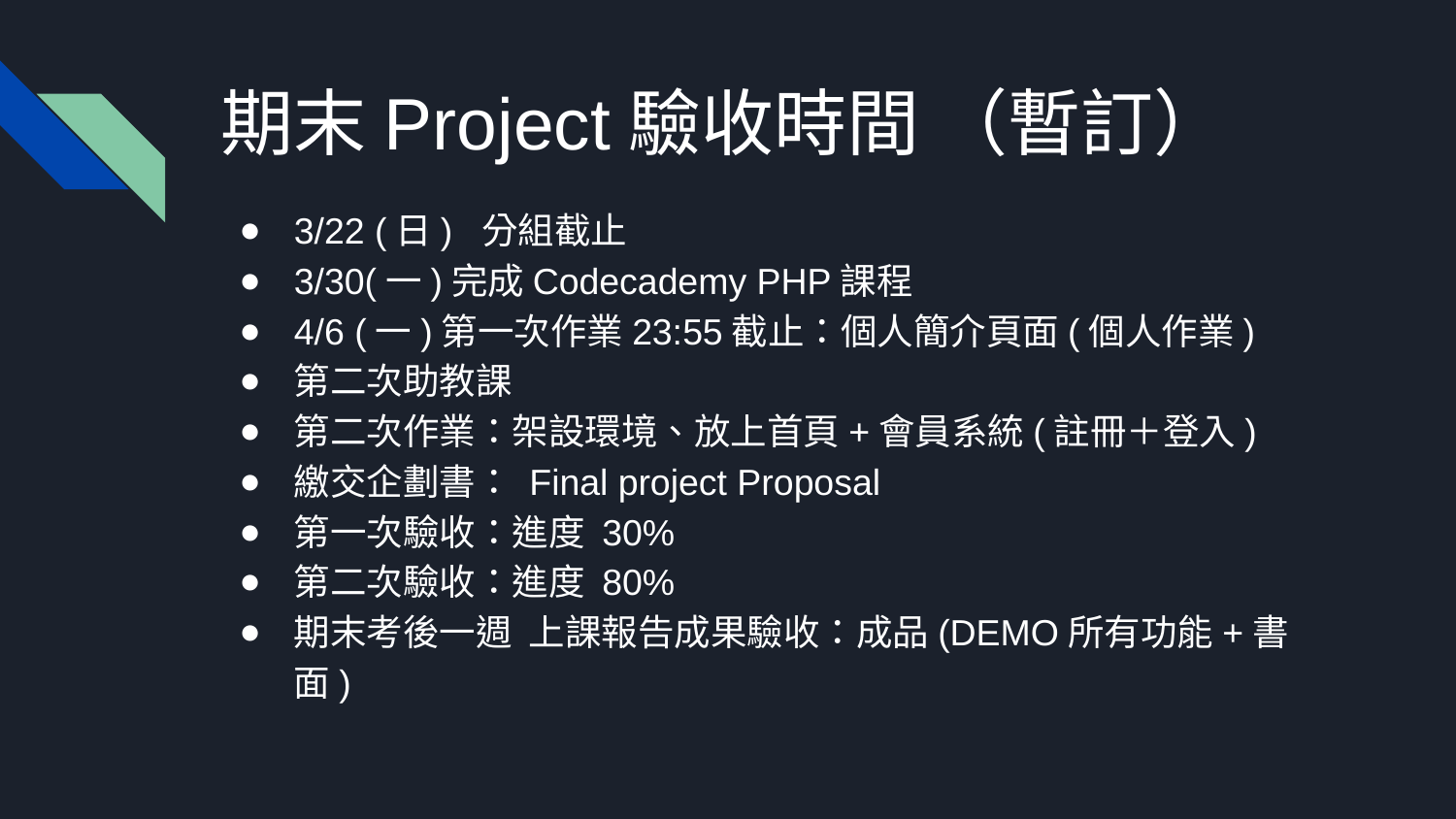

# 期末Project驗收時間 （暫訂）
3/22 (日)  分組截止
3/30(一)完成Codecademy PHP課程
4/6 (一)第一次作業23:55截止：個人簡介頁面(個人作業)
第二次助教課
第二次作業：架設環境、放上首頁+會員系統(註冊＋登入)
繳交企劃書： Final project Proposal
第一次驗收：進度 30%
第二次驗收：進度 80%
期末考後一週  上課報告成果驗收：成品(DEMO所有功能+書面)